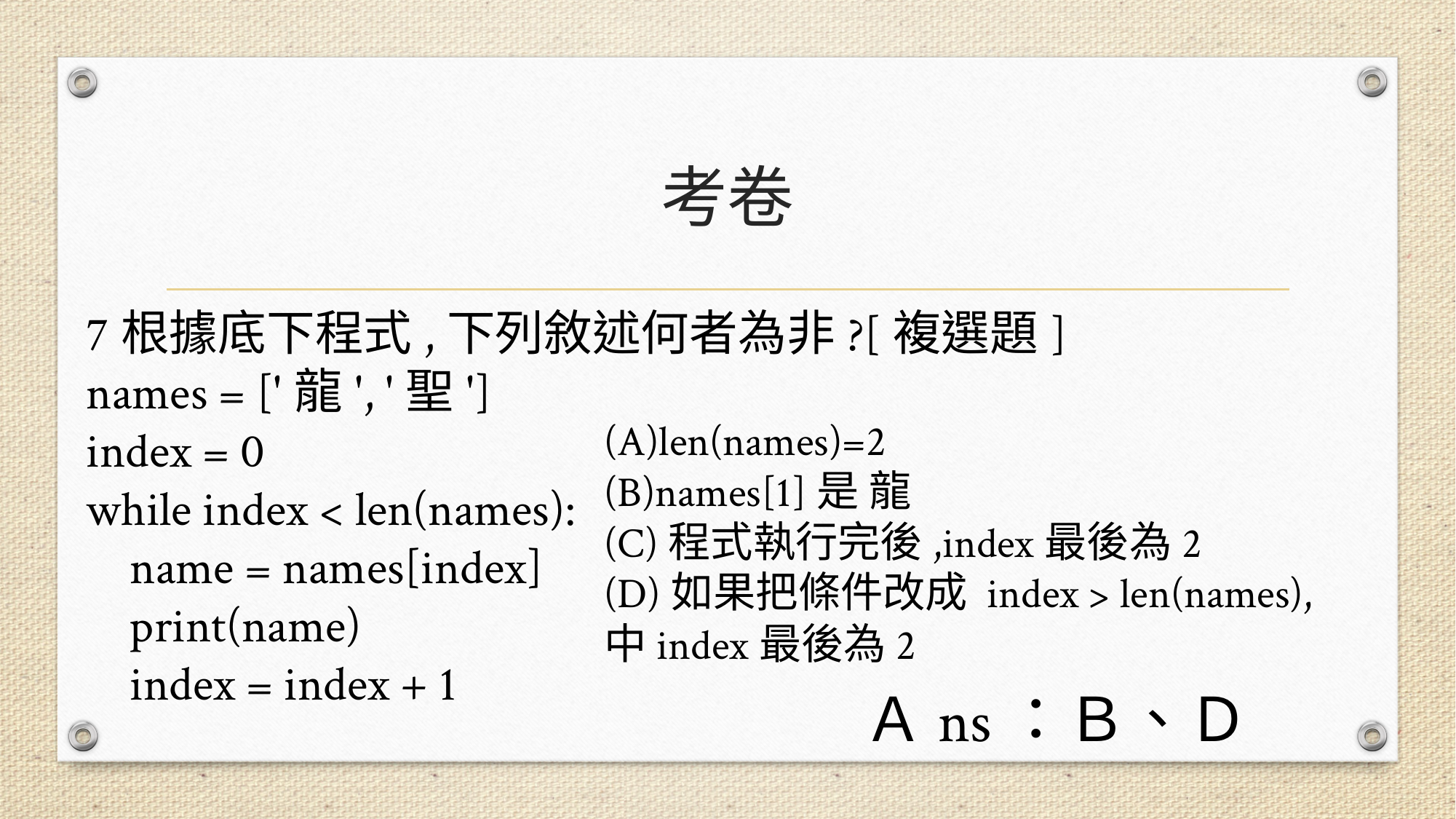

# 考卷
7根據底下程式,下列敘述何者為非?[複選題]
names = ['龍', '聖']
index = 0
while index < len(names):
    name = names[index]
    print(name)
    index = index + 1
(A)len(names)=2
(B)names[1]是 龍
(C)程式執行完後,index最後為2
(D)如果把條件改成 index > len(names),中index最後為2
Ａns：Ｂ、Ｄ